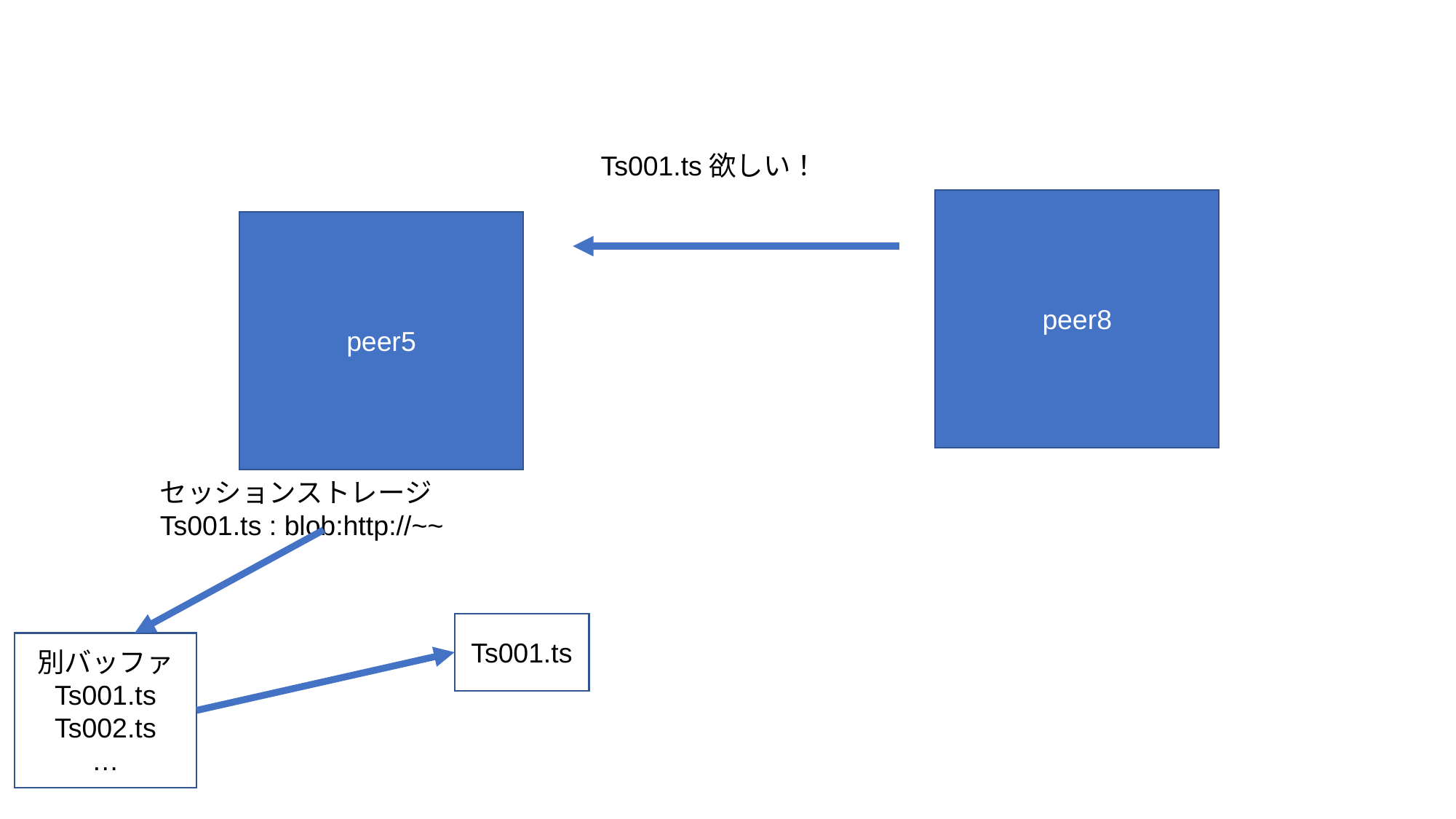

Ts001.ts欲しい！
peer8
peer5
セッションストレージ
Ts001.ts : blob:http://~~
Ts001.ts
別バッファ
Ts001.ts
Ts002.ts
…